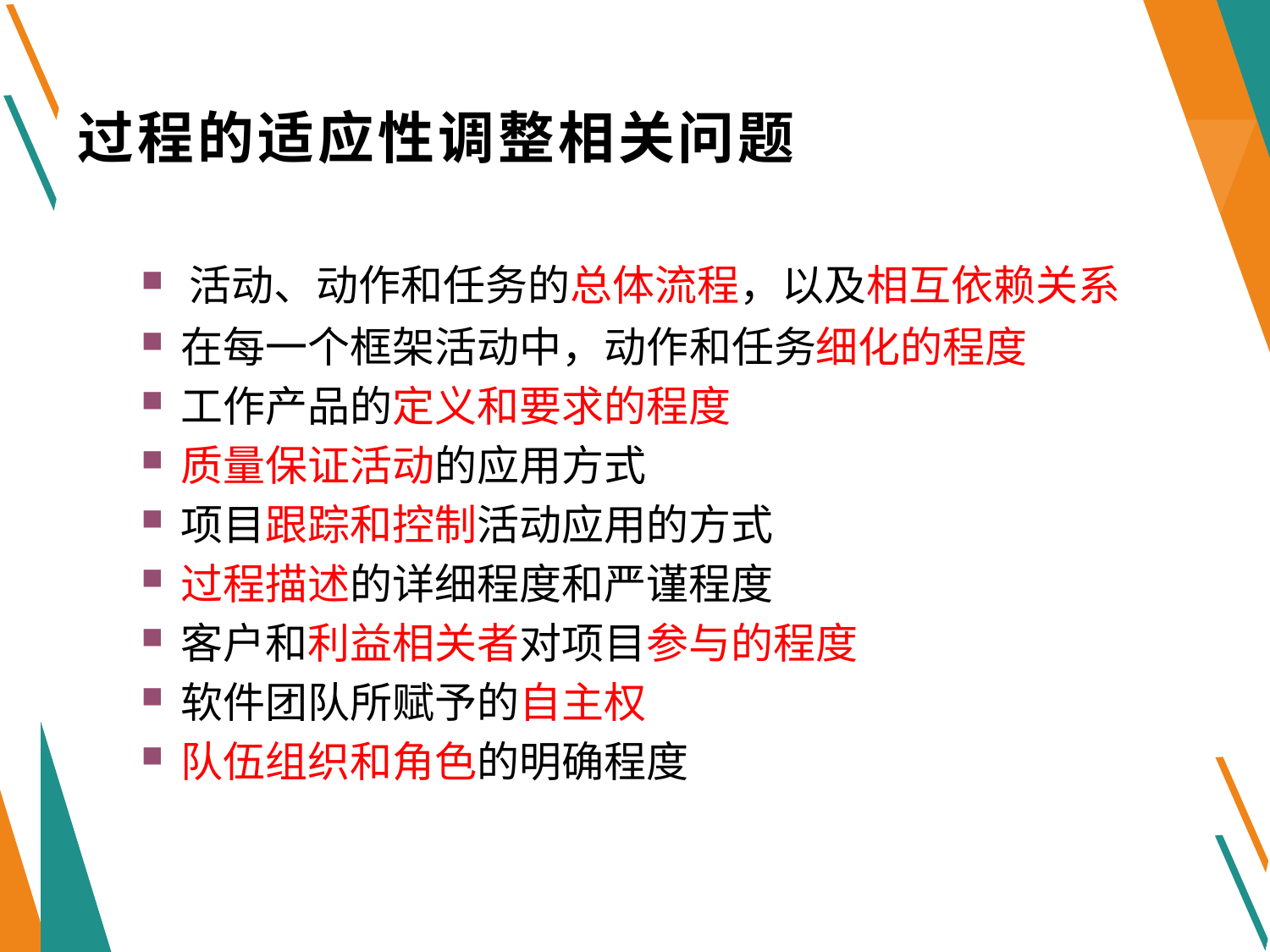

# 过程的适应性调整相关问题
活动、动作和任务的总体流程，以及相互依赖关系
在每一个框架活动中，动作和任务细化的程度
工作产品的定义和要求的程度
质量保证活动的应用方式
项目跟踪和控制活动应用的方式
过程描述的详细程度和严谨程度
客户和利益相关者对项目参与的程度
软件团队所赋予的自主权
队伍组织和角色的明确程度

8